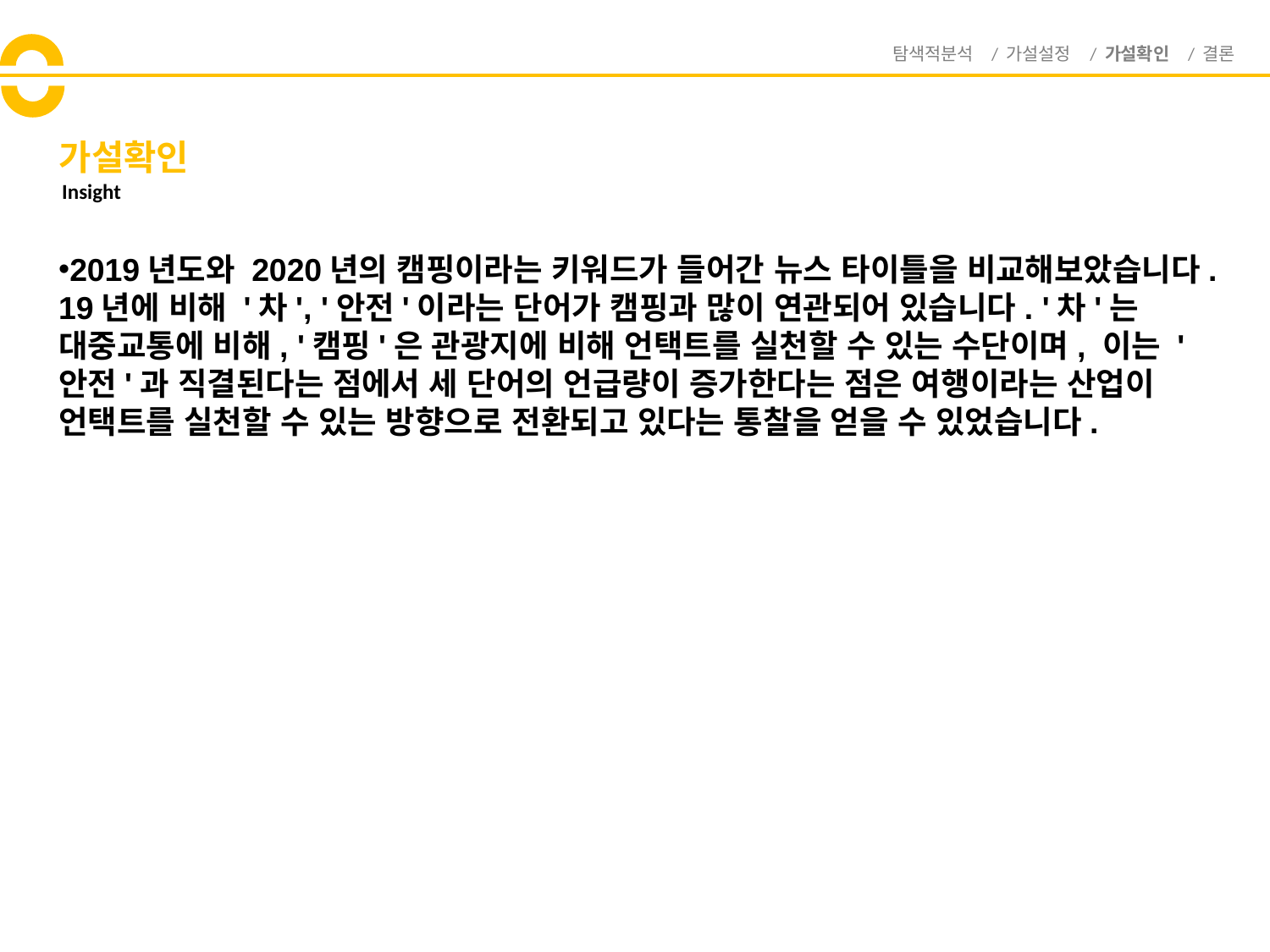

탐색적분석   / 가설설정   / 가설확인   / 결론

# 가설확인
Insight
2019년도와 2020년의 캠핑이라는 키워드가 들어간 뉴스 타이틀을 비교해보았습니다. 19년에 비해 '차', '안전'이라는 단어가 캠핑과 많이 연관되어 있습니다. '차'는 대중교통에 비해, '캠핑'은 관광지에 비해 언택트를 실천할 수 있는 수단이며, 이는 '안전'과 직결된다는 점에서 세 단어의 언급량이 증가한다는 점은 여행이라는 산업이 언택트를 실천할 수 있는 방향으로 전환되고 있다는 통찰을 얻을 수 있었습니다.